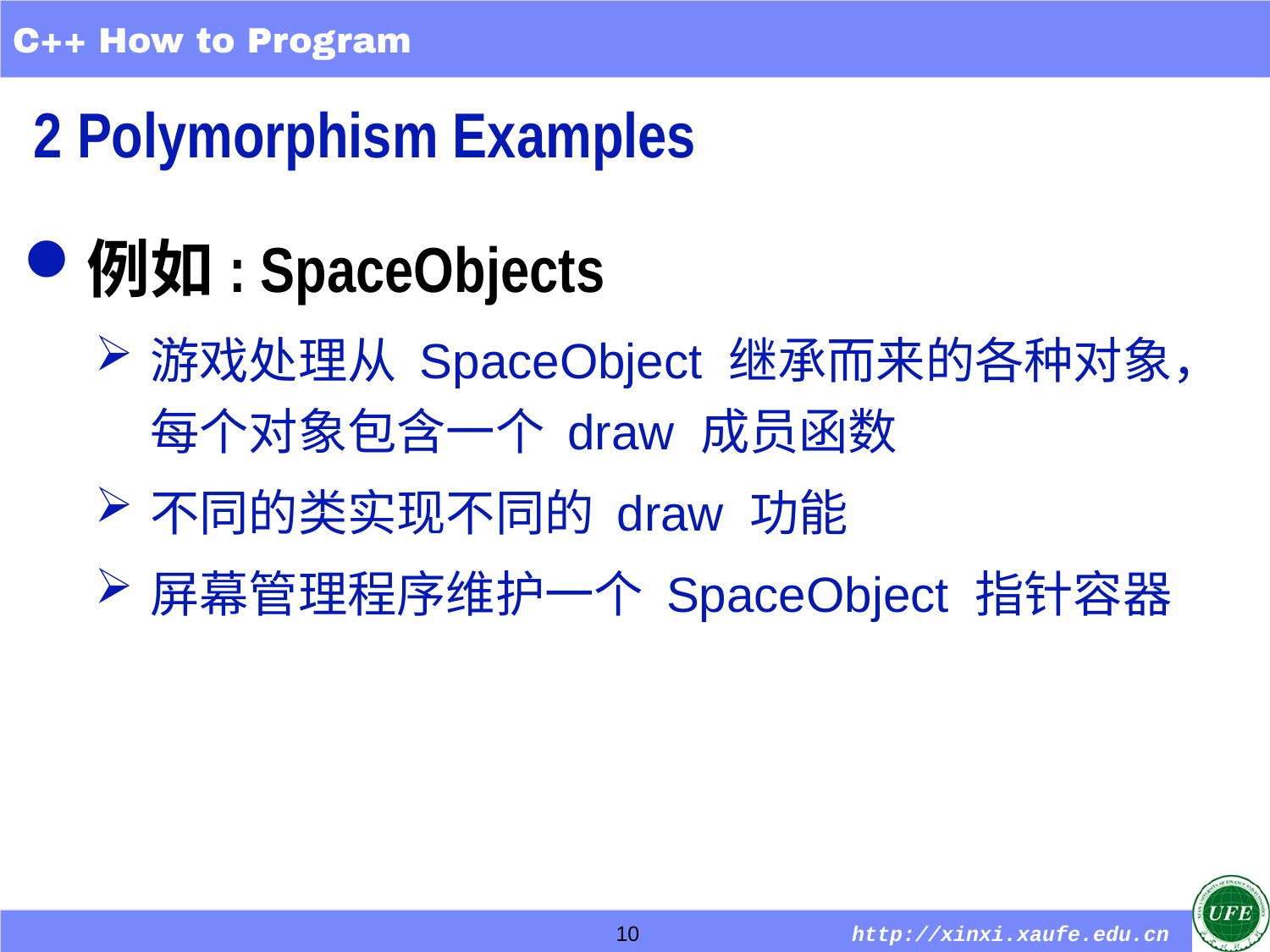

2 Polymorphism Examples
例如: SpaceObjects
游戏处理从 SpaceObject 继承而来的各种对象，每个对象包含一个 draw 成员函数
不同的类实现不同的 draw 功能
屏幕管理程序维护一个 SpaceObject 指针容器
10